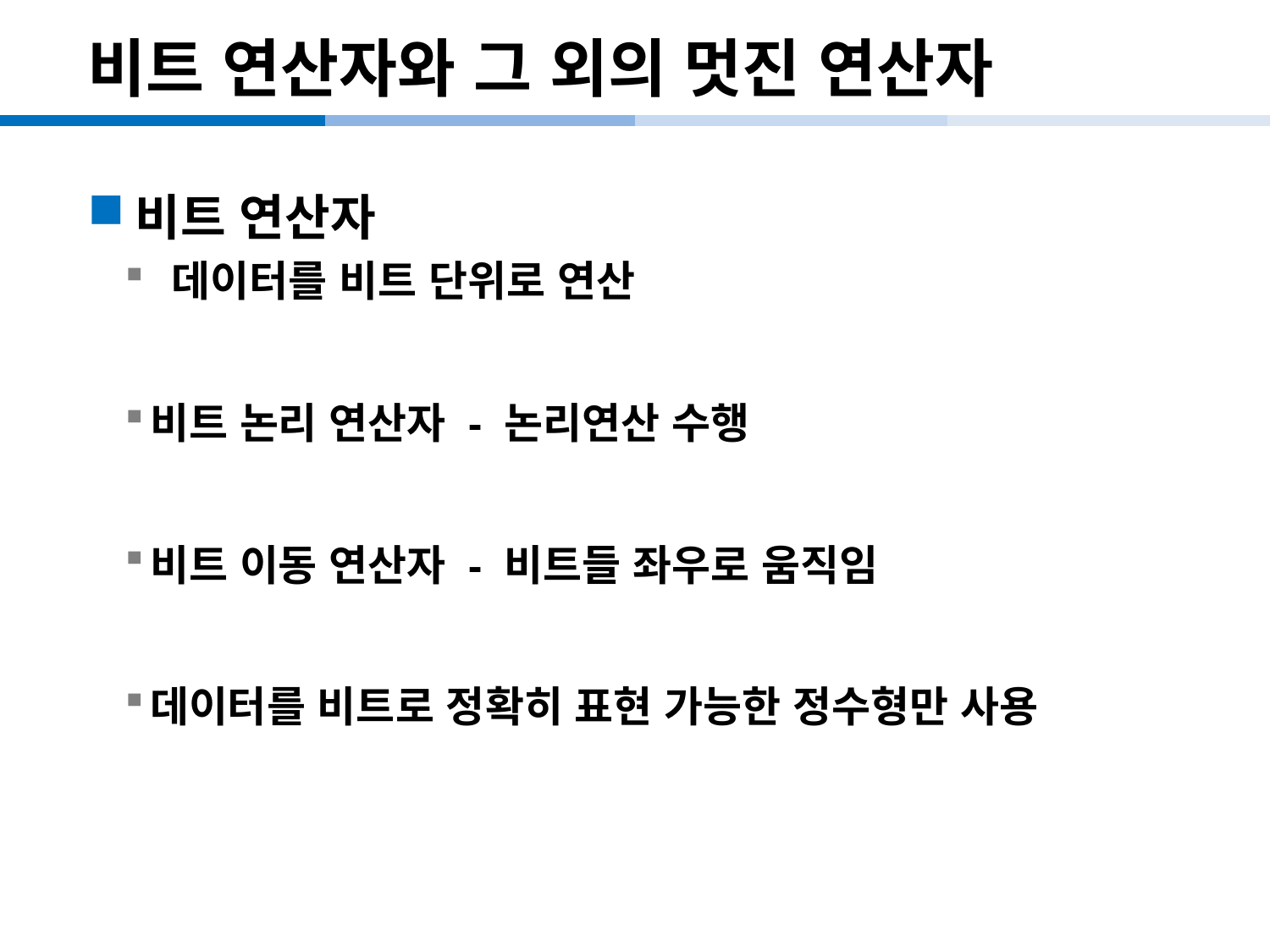

# 비트 연산자와 그 외의 멋진 연산자
비트 연산자
 데이터를 비트 단위로 연산

비트 논리 연산자 - 논리연산 수행

비트 이동 연산자 - 비트들 좌우로 움직임

데이터를 비트로 정확히 표현 가능한 정수형만 사용